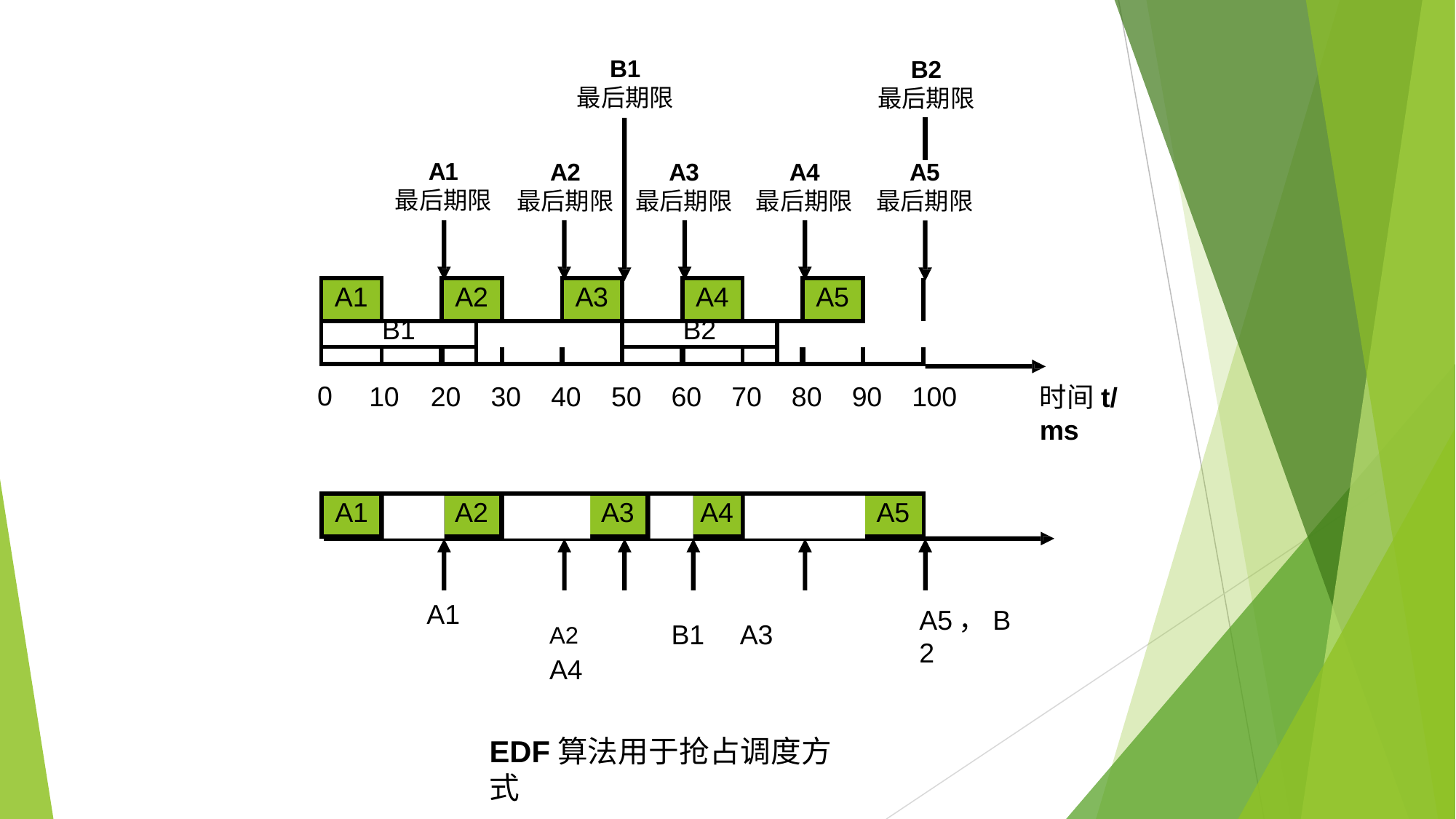

B1
最后期限
B2
最后期限

A1
最后期限
A2	A3	A4	A5
最后期限	最后期限	最后期限	最后期限

| A1 |  | A2 |  |  | A3 |  | A4 |  |  | A5 |  |
| --- | --- | --- | --- | --- | --- | --- | --- | --- | --- | --- | --- |
| B1 |  |  |  |  |  | B2 |  |  |  |  |  |
|  |  |  |  |  |  |  |  |  |  |  |  |

0
10	20	30	40	50	60	70	80	90	100
时间t/ms
| A1 | B1 | A2 | B1 | A3 | B2 | A4 | B2 | A5 |
| --- | --- | --- | --- | --- | --- | --- | --- | --- |

A1
A5，B2
A2	B1	A3	A4

EDF算法用于抢占调度方式